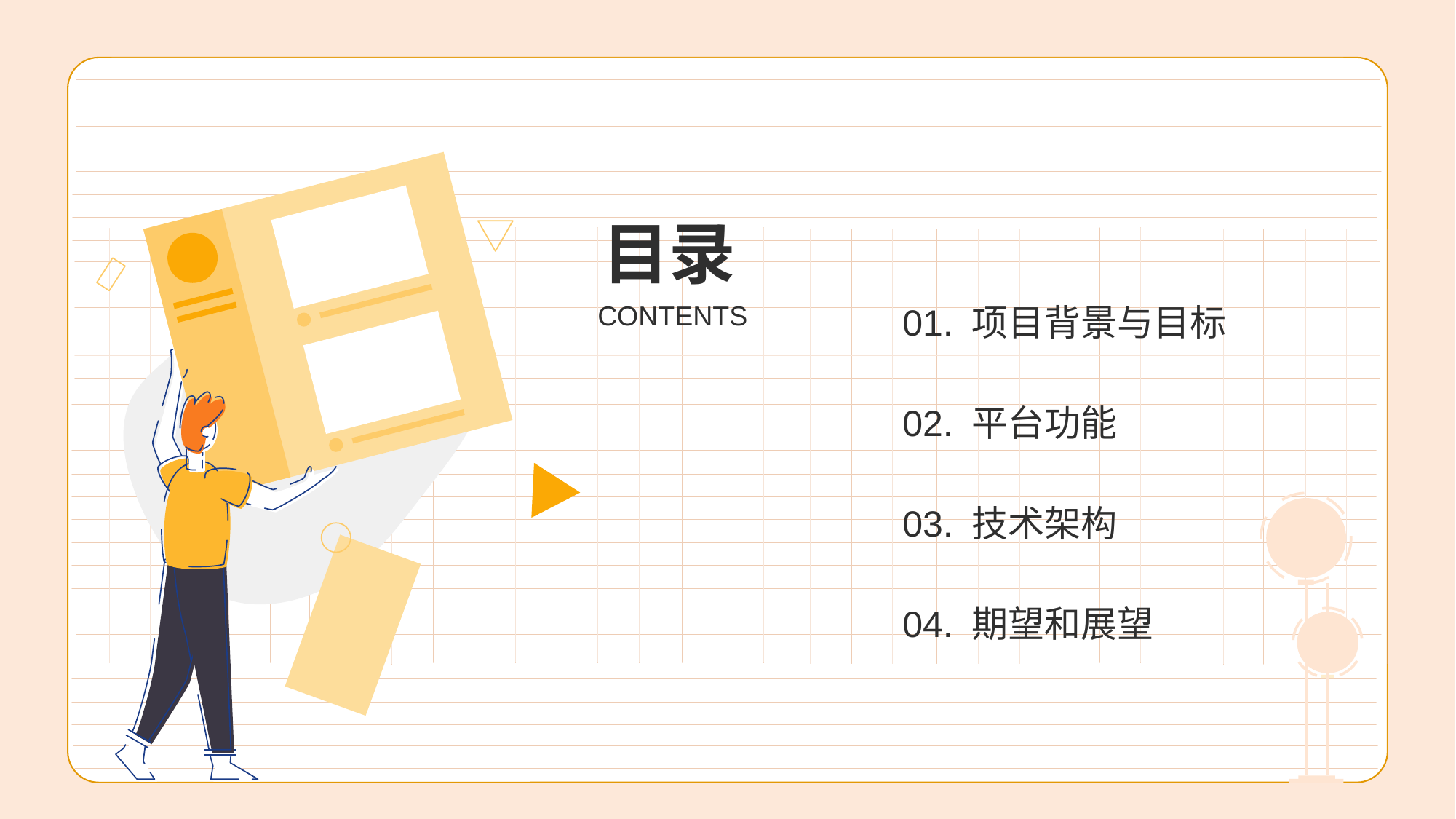

01. 项目背景与目标
02. 平台功能
03. 技术架构
04. 期望和展望